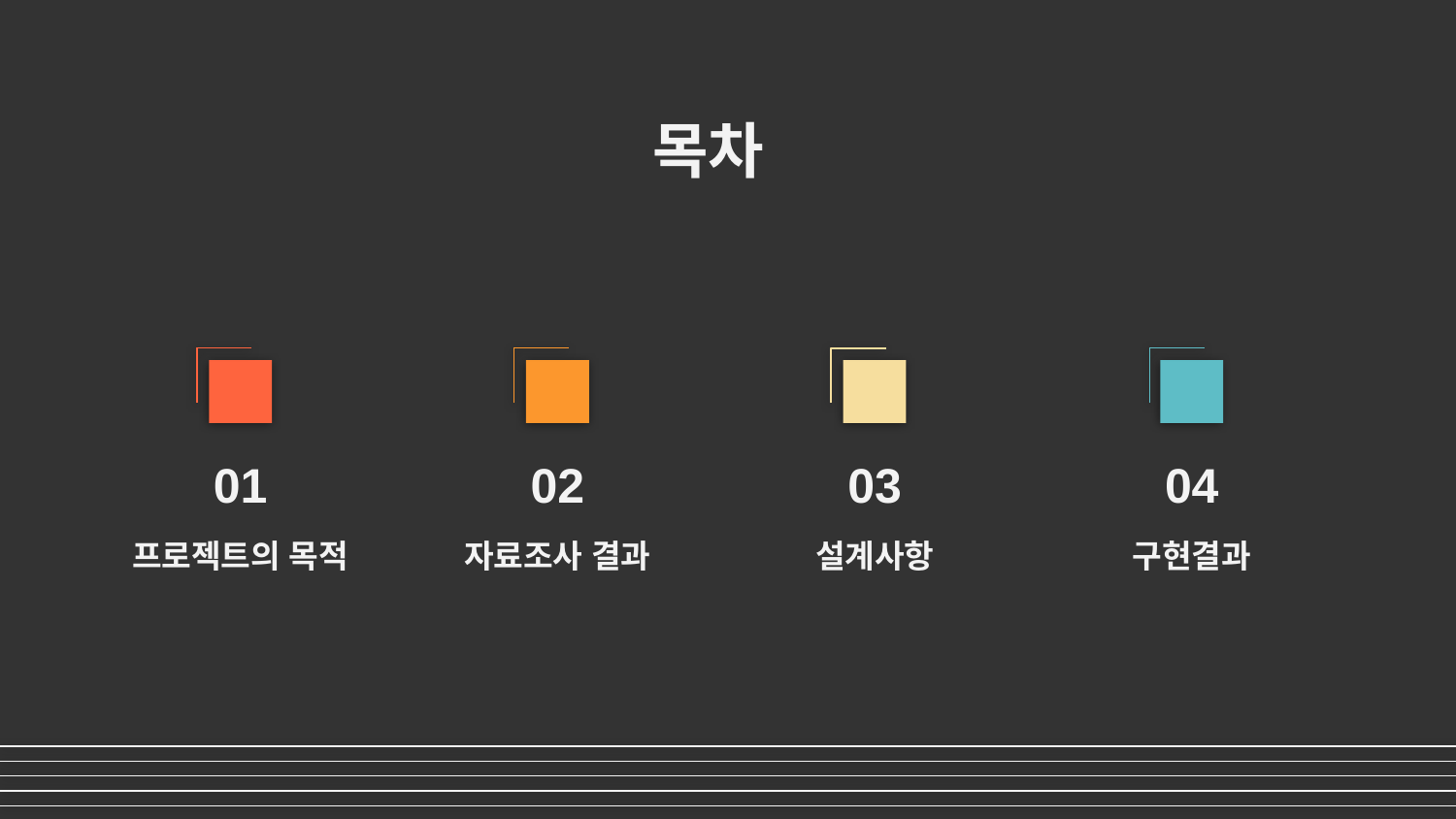

# 목차

01
02
03
04
프로젝트의 목적
자료조사 결과
설계사항
구현결과